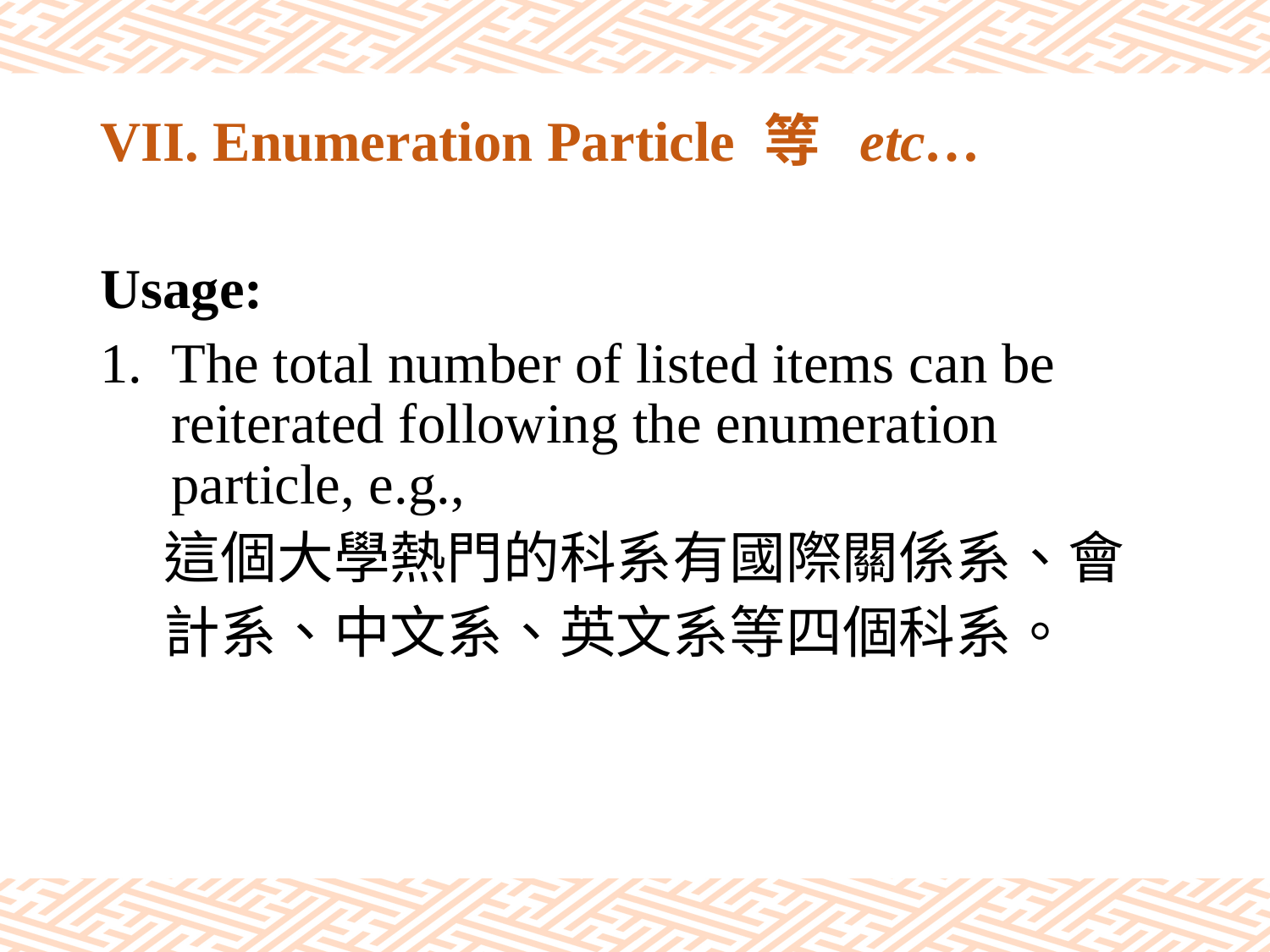

# VII. Enumeration Particle 等  etc…
Usage:
The total number of listed items can be reiterated following the enumeration particle, e.g.,
    這個大學熱門的科系有國際關係系、會
    計系、中文系、英文系等四個科系。